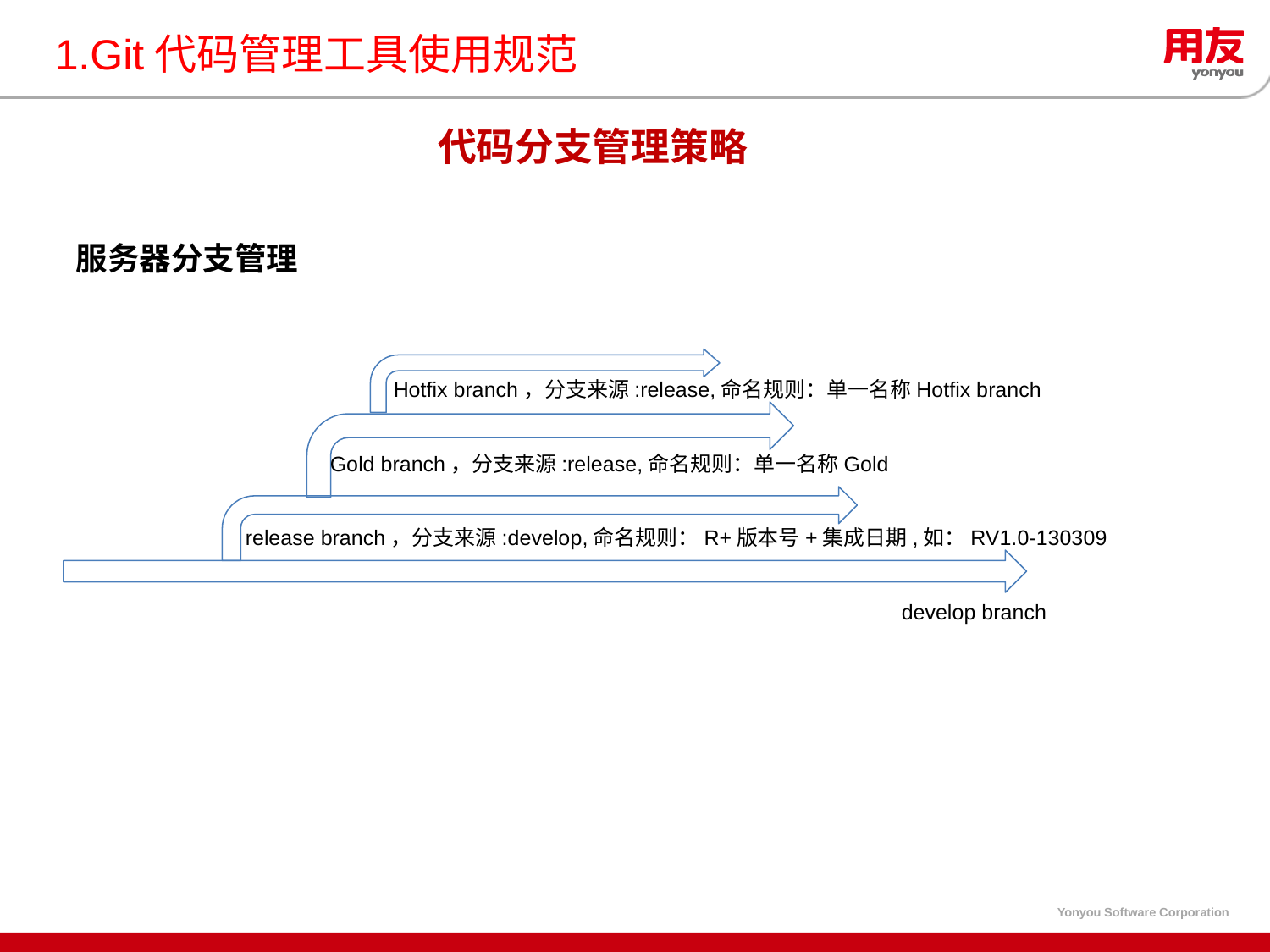

# 1.Git代码管理工具使用规范
代码分支管理策略
服务器分支管理

Hotfix branch，分支来源:release,命名规则：单一名称Hotfix branch

Gold branch，分支来源:release,命名规则：单一名称Gold

release branch，分支来源:develop,命名规则：R+版本号+集成日期,如：RV1.0-130309

develop branch